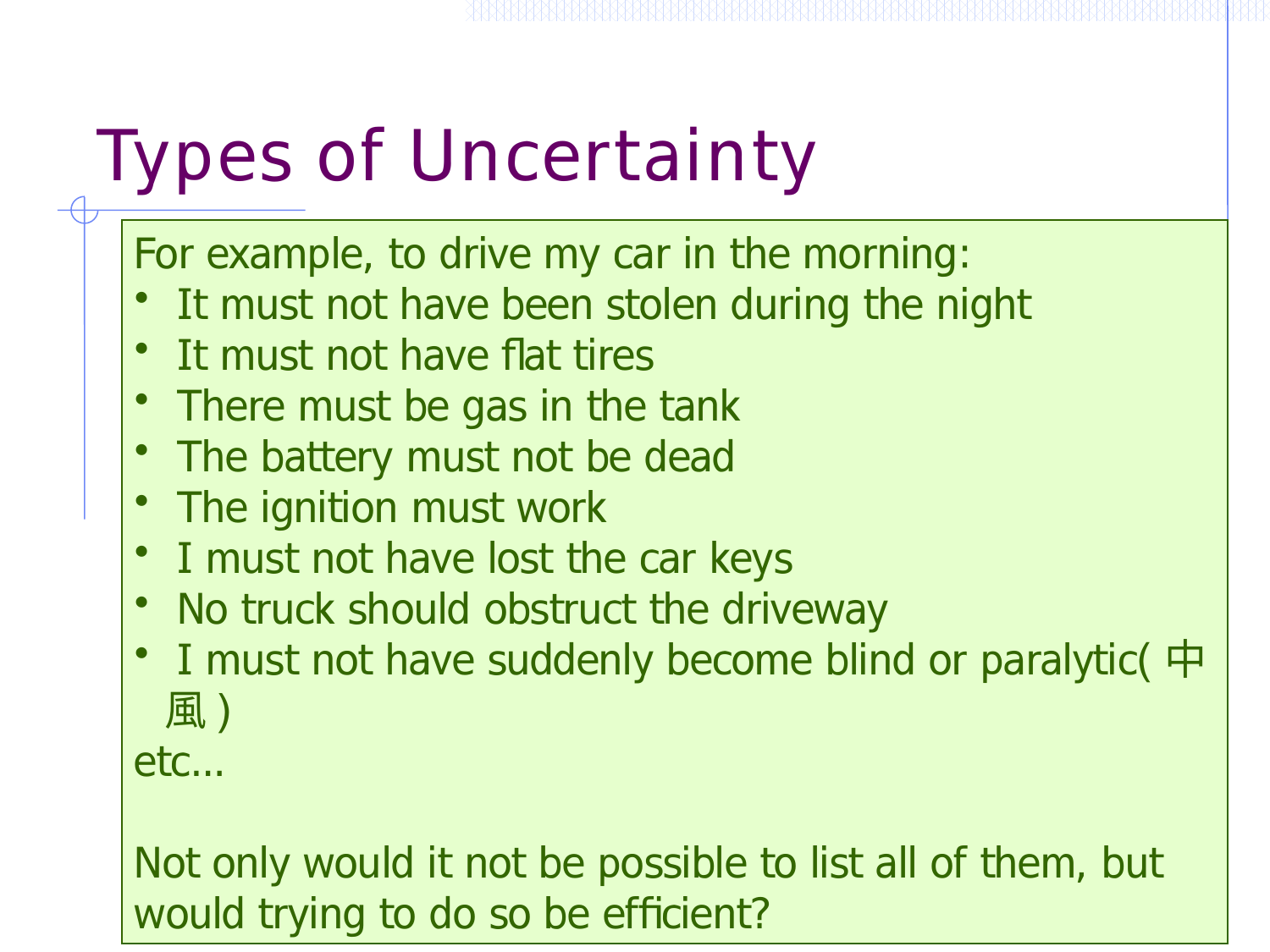

# Types of Uncertainty
For example, to drive my car in the morning:
 It must not have been stolen during the night
 It must not have flat tires
 There must be gas in the tank
 The battery must not be dead
 The ignition must work
 I must not have lost the car keys
 No truck should obstruct the driveway
 I must not have suddenly become blind or paralytic(中風)
etc…

Not only would it not be possible to list all of them, but would trying to do so be efficient?
Uncertainty in prior knowledge
E.g., some causes of a disease are unknown and are not represented in the background knowledge of a medical-assistant agent
Uncertainty in actions
E.g., actions are represented with relatively short lists of preconditions, while these lists are in fact arbitrary long